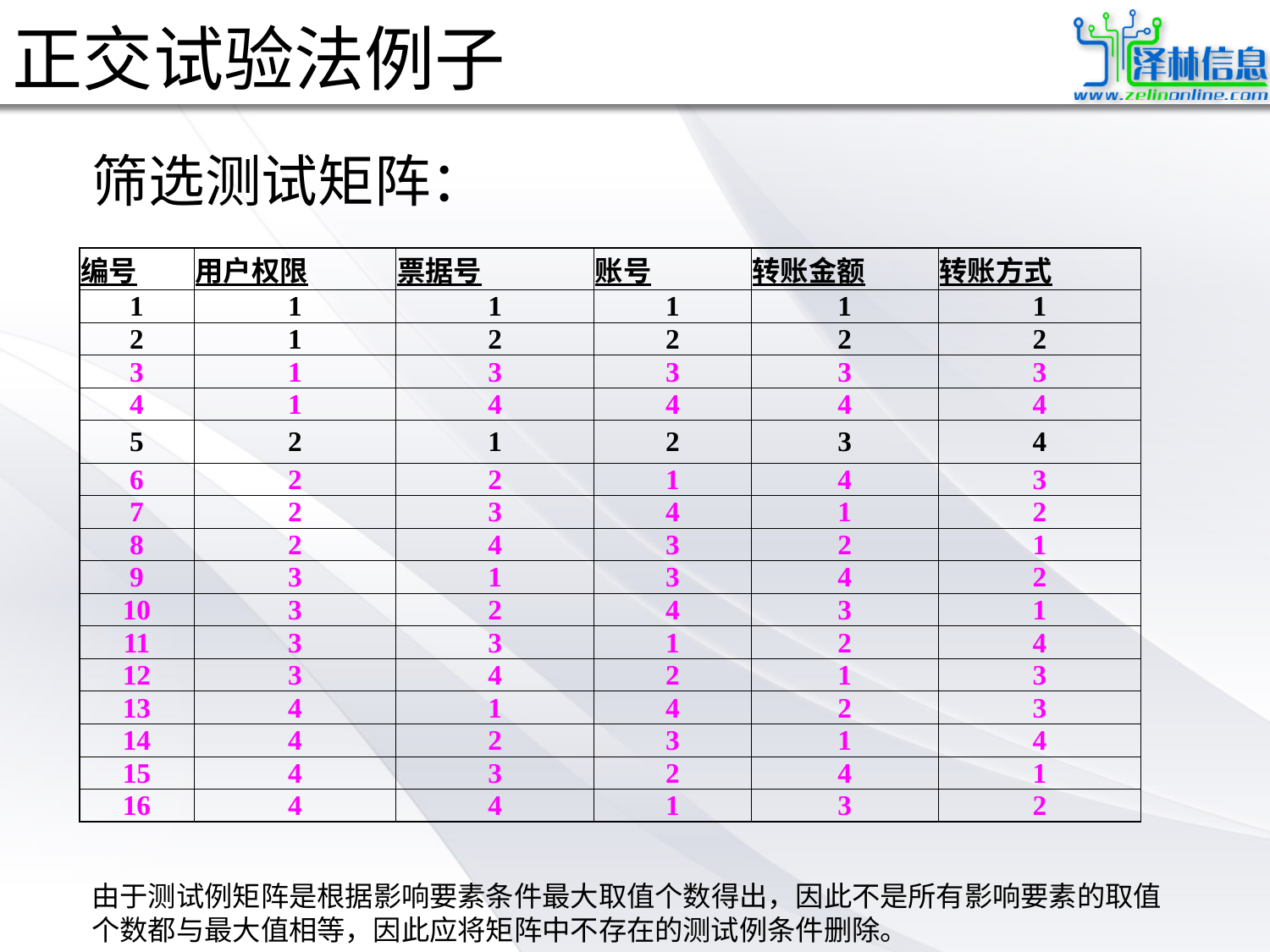

# 正交试验法例子
筛选测试矩阵：
| 编号 | 用户权限 | 票据号 | 账号 | 转账金额 | 转账方式 |
| --- | --- | --- | --- | --- | --- |
| 1 | 1 | 1 | 1 | 1 | 1 |
| 2 | 1 | 2 | 2 | 2 | 2 |
| 3 | 1 | 3 | 3 | 3 | 3 |
| 4 | 1 | 4 | 4 | 4 | 4 |
| 5 | 2 | 1 | 2 | 3 | 4 |
| 6 | 2 | 2 | 1 | 4 | 3 |
| 7 | 2 | 3 | 4 | 1 | 2 |
| 8 | 2 | 4 | 3 | 2 | 1 |
| 9 | 3 | 1 | 3 | 4 | 2 |
| 10 | 3 | 2 | 4 | 3 | 1 |
| 11 | 3 | 3 | 1 | 2 | 4 |
| 12 | 3 | 4 | 2 | 1 | 3 |
| 13 | 4 | 1 | 4 | 2 | 3 |
| 14 | 4 | 2 | 3 | 1 | 4 |
| 15 | 4 | 3 | 2 | 4 | 1 |
| 16 | 4 | 4 | 1 | 3 | 2 |
由于测试例矩阵是根据影响要素条件最大取值个数得出，因此不是所有影响要素的取值个数都与最大值相等，因此应将矩阵中不存在的测试例条件删除。